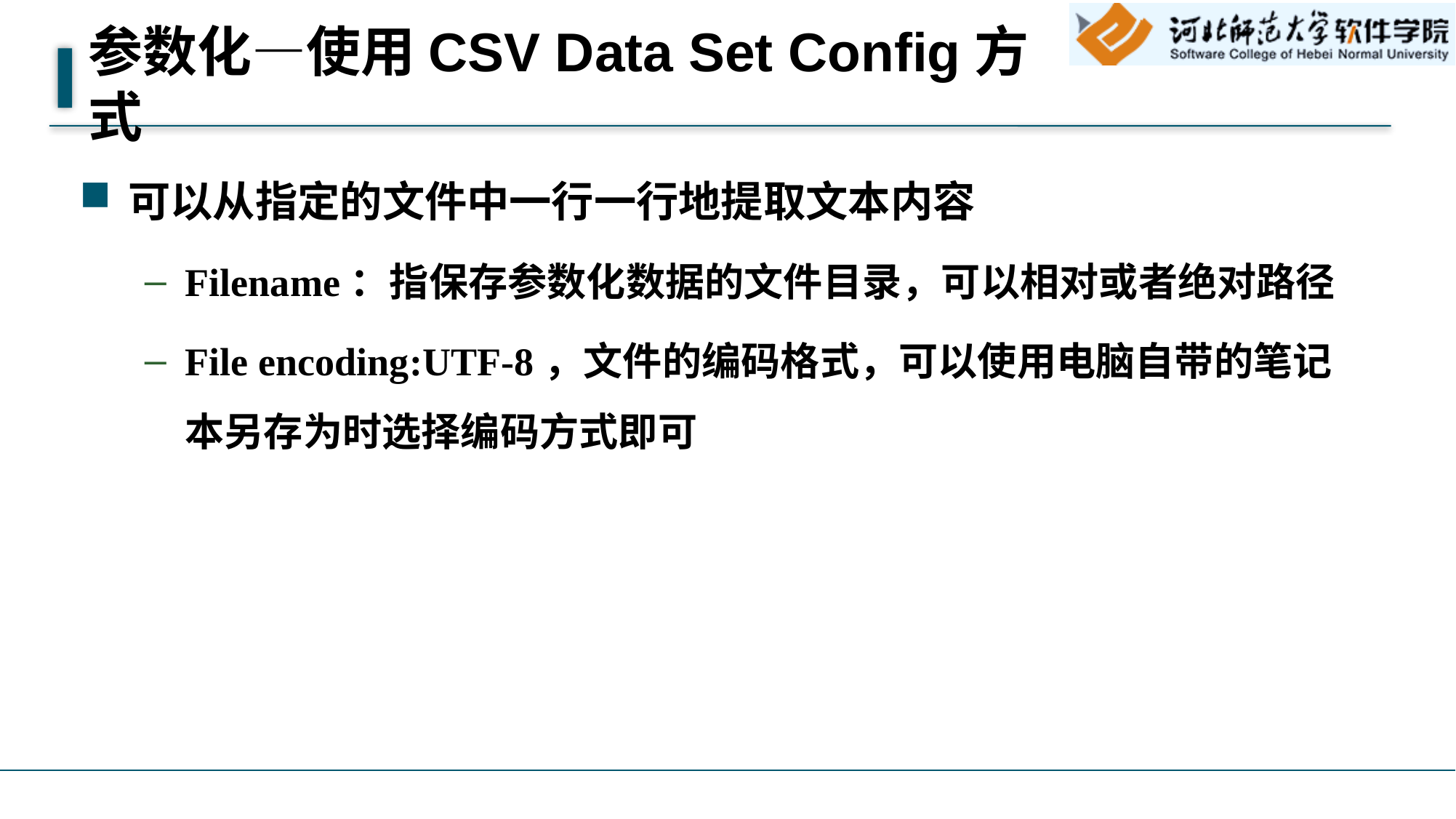

# 参数化—使用CSV Data Set Config方式
可以从指定的文件中一行一行地提取文本内容
Filename：指保存参数化数据的文件目录，可以相对或者绝对路径
File encoding:UTF-8，文件的编码格式，可以使用电脑自带的笔记本另存为时选择编码方式即可